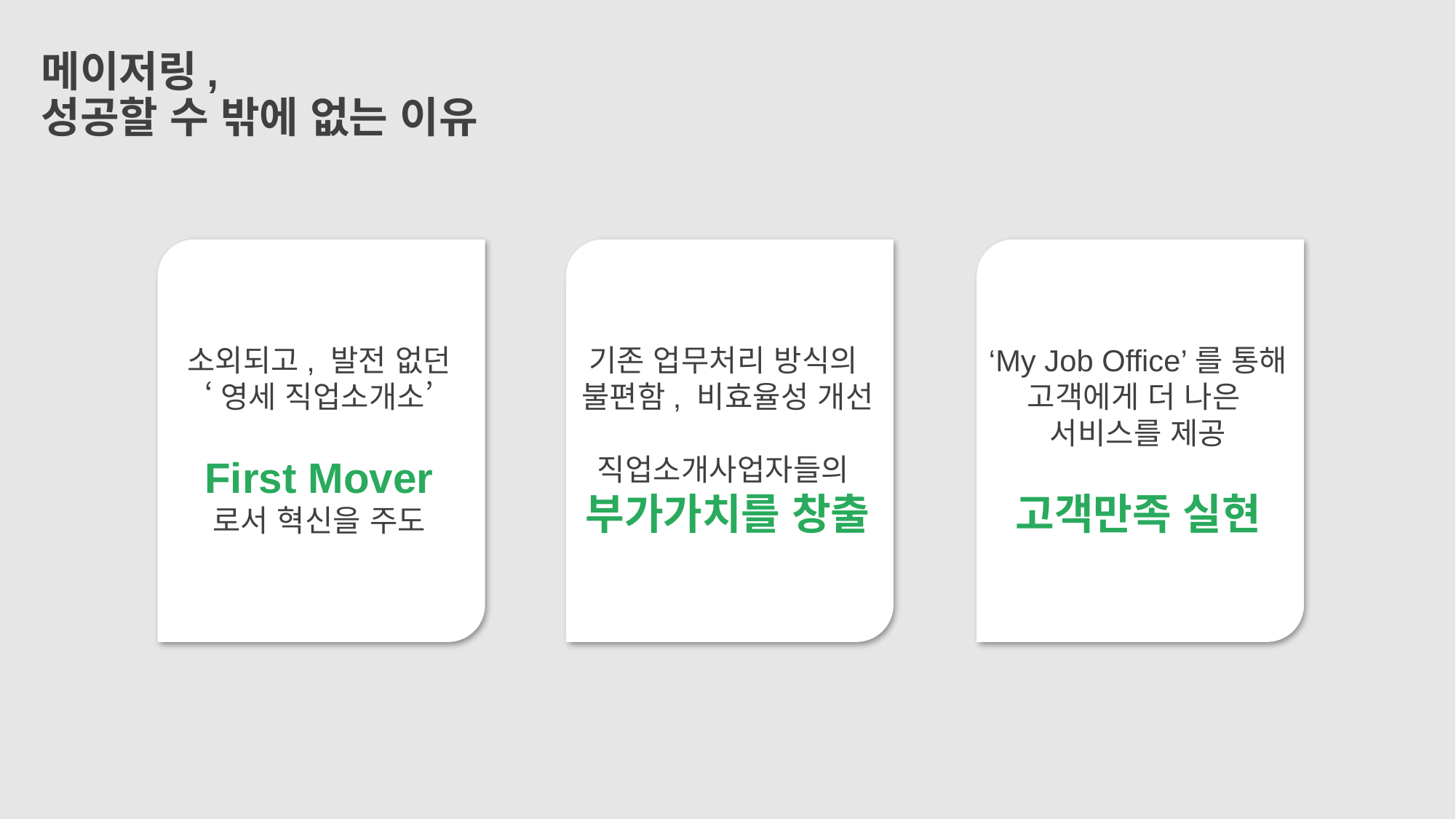

# 메이저링, 성공할 수 밖에 없는 이유

소외되고, 발전 없던
‘영세 직업소개소’

First Mover
로서 혁신을 주도
‘My Job Office’를 통해
고객에게 더 나은
서비스를 제공

고객만족 실현
기존 업무처리 방식의
불편함, 비효율성 개선

직업소개사업자들의
부가가치를 창출